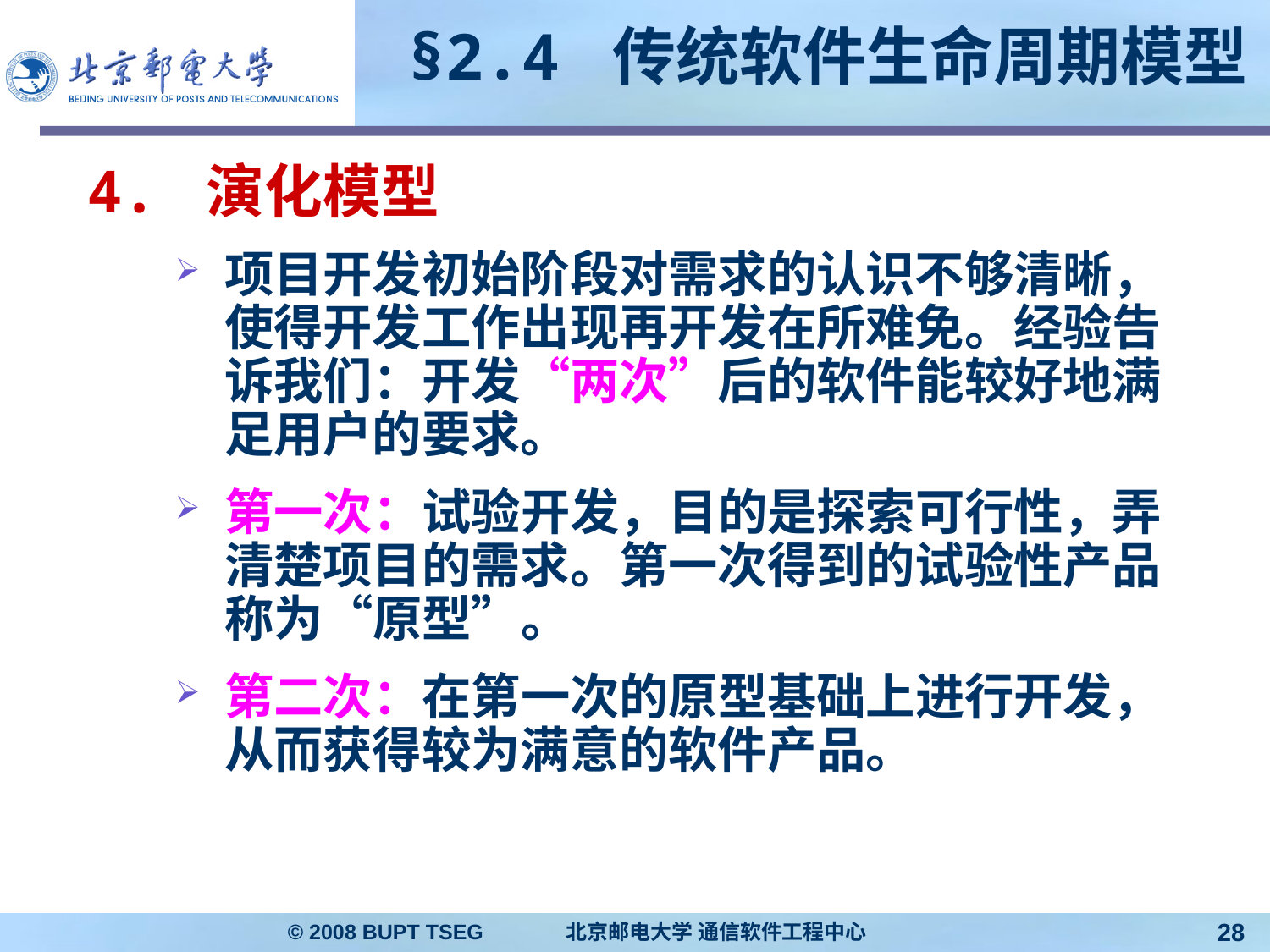

# §2.4 传统软件生命周期模型
4. 演化模型
项目开发初始阶段对需求的认识不够清晰，使得开发工作出现再开发在所难免。经验告诉我们：开发“两次”后的软件能较好地满足用户的要求。
第一次：试验开发，目的是探索可行性，弄清楚项目的需求。第一次得到的试验性产品称为“原型”。
第二次：在第一次的原型基础上进行开发，从而获得较为满意的软件产品。
© 2008 BUPT TSEG             北京邮电大学 通信软件工程中心